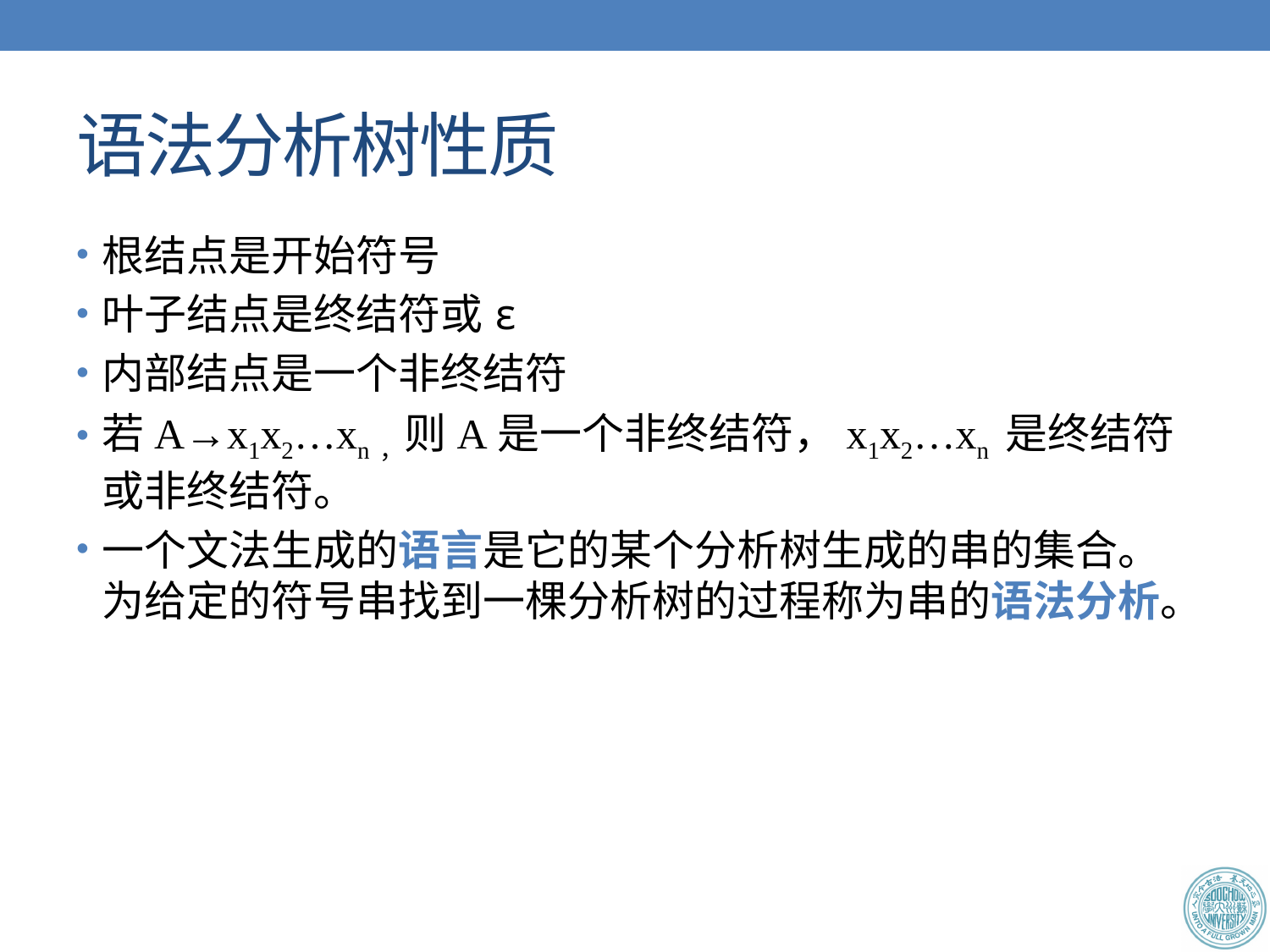

# 语法分析树性质
根结点是开始符号
叶子结点是终结符或ε
内部结点是一个非终结符
若A→x1x2…xn，则A是一个非终结符，x1x2…xn 是终结符或非终结符。
一个文法生成的语言是它的某个分析树生成的串的集合。为给定的符号串找到一棵分析树的过程称为串的语法分析。